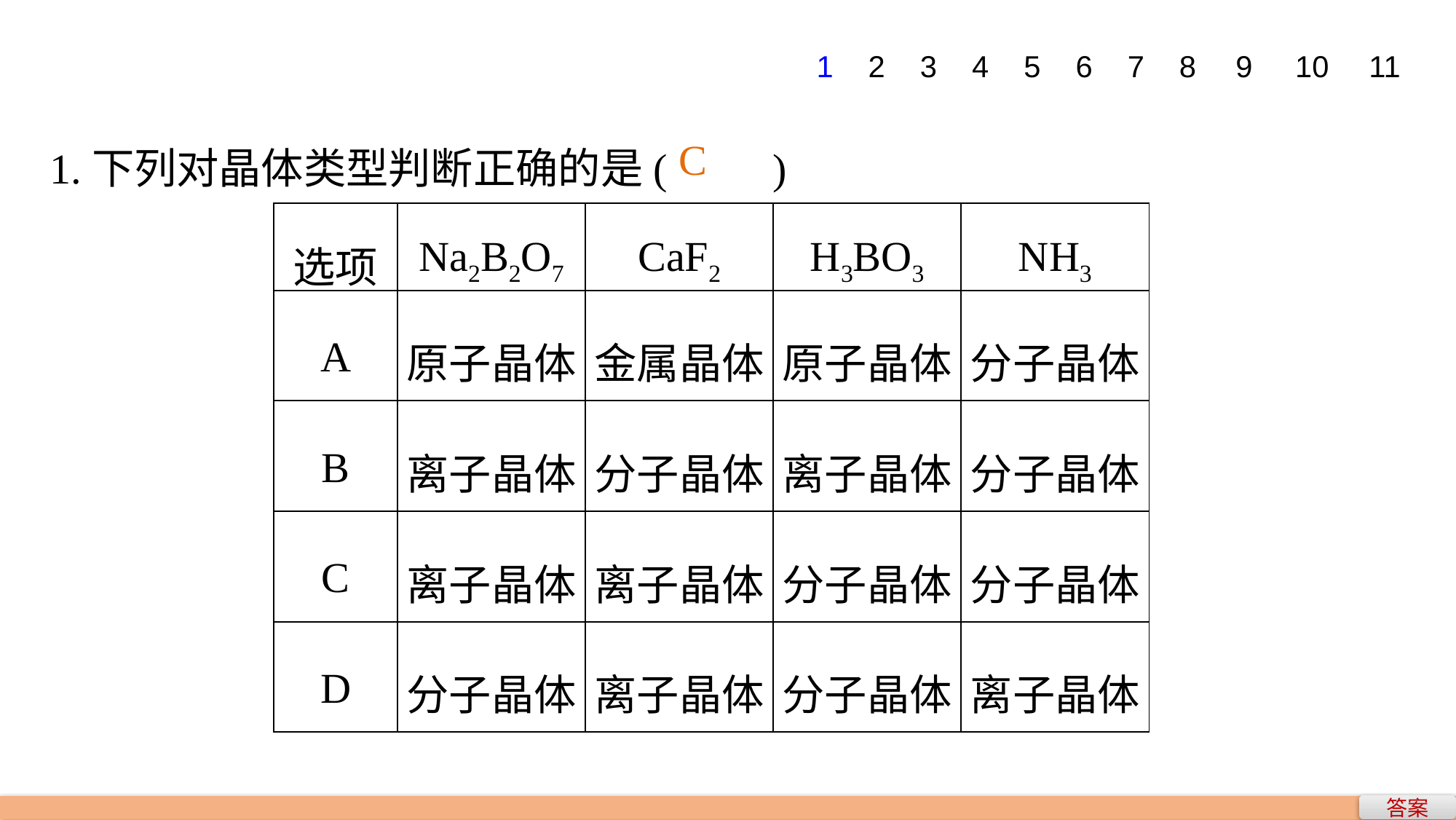

1
2
3
4
5
6
7
8
9
10
11
1.下列对晶体类型判断正确的是(　　)
C
| 选项 | Na2B2O7 | CaF2 | H3BO3 | NH3 |
| --- | --- | --- | --- | --- |
| A | 原子晶体 | 金属晶体 | 原子晶体 | 分子晶体 |
| B | 离子晶体 | 分子晶体 | 离子晶体 | 分子晶体 |
| C | 离子晶体 | 离子晶体 | 分子晶体 | 分子晶体 |
| D | 分子晶体 | 离子晶体 | 分子晶体 | 离子晶体 |
答案